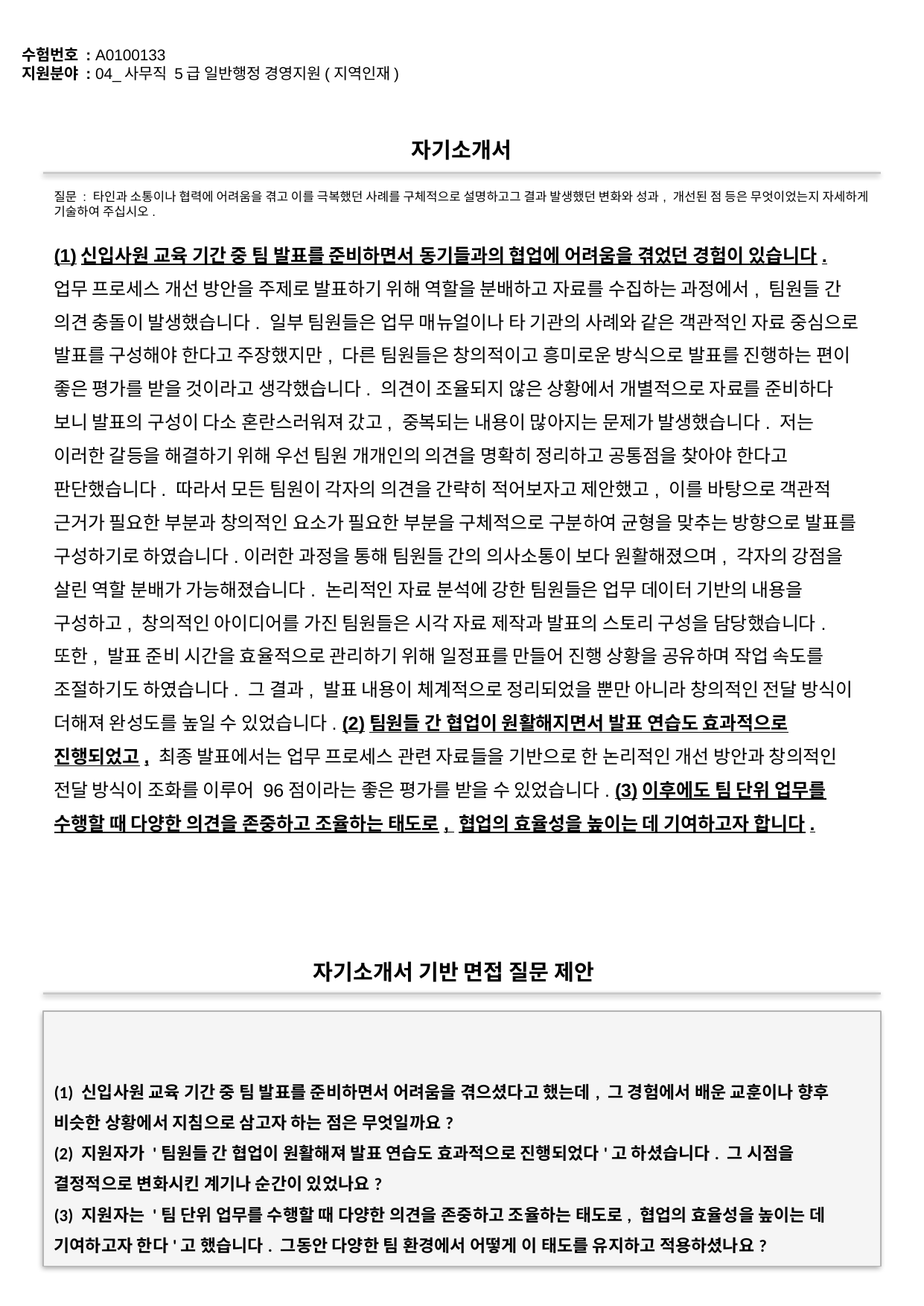

수험번호 : A0100133
지원분야 : 04_사무직 5급 일반행정 경영지원(지역인재)
#

자기소개서

질문 : 타인과 소통이나 협력에 어려움을 겪고 이를 극복했던 사례를 구체적으로 설명하고그 결과 발생했던 변화와 성과, 개선된 점 등은 무엇이었는지 자세하게 기술하여 주십시오.

(1)신입사원 교육 기간 중 팀 발표를 준비하면서 동기들과의 협업에 어려움을 겪었던 경험이 있습니다. 업무 프로세스 개선 방안을 주제로 발표하기 위해 역할을 분배하고 자료를 수집하는 과정에서, 팀원들 간 의견 충돌이 발생했습니다. 일부 팀원들은 업무 매뉴얼이나 타 기관의 사례와 같은 객관적인 자료 중심으로 발표를 구성해야 한다고 주장했지만, 다른 팀원들은 창의적이고 흥미로운 방식으로 발표를 진행하는 편이 좋은 평가를 받을 것이라고 생각했습니다. 의견이 조율되지 않은 상황에서 개별적으로 자료를 준비하다 보니 발표의 구성이 다소 혼란스러워져 갔고, 중복되는 내용이 많아지는 문제가 발생했습니다. 저는 이러한 갈등을 해결하기 위해 우선 팀원 개개인의 의견을 명확히 정리하고 공통점을 찾아야 한다고 판단했습니다. 따라서 모든 팀원이 각자의 의견을 간략히 적어보자고 제안했고, 이를 바탕으로 객관적 근거가 필요한 부분과 창의적인 요소가 필요한 부분을 구체적으로 구분하여 균형을 맞추는 방향으로 발표를 구성하기로 하였습니다.이러한 과정을 통해 팀원들 간의 의사소통이 보다 원활해졌으며, 각자의 강점을 살린 역할 분배가 가능해졌습니다. 논리적인 자료 분석에 강한 팀원들은 업무 데이터 기반의 내용을 구성하고, 창의적인 아이디어를 가진 팀원들은 시각 자료 제작과 발표의 스토리 구성을 담당했습니다. 또한, 발표 준비 시간을 효율적으로 관리하기 위해 일정표를 만들어 진행 상황을 공유하며 작업 속도를 조절하기도 하였습니다. 그 결과, 발표 내용이 체계적으로 정리되었을 뿐만 아니라 창의적인 전달 방식이 더해져 완성도를 높일 수 있었습니다. (2)팀원들 간 협업이 원활해지면서 발표 연습도 효과적으로 진행되었고, 최종 발표에서는 업무 프로세스 관련 자료들을 기반으로 한 논리적인 개선 방안과 창의적인 전달 방식이 조화를 이루어 96점이라는 좋은 평가를 받을 수 있었습니다. (3)이후에도 팀 단위 업무를 수행할 때 다양한 의견을 존중하고 조율하는 태도로, 협업의 효율성을 높이는 데 기여하고자 합니다.

자기소개서 기반 면접 질문 제안

(1) 신입사원 교육 기간 중 팀 발표를 준비하면서 어려움을 겪으셨다고 했는데, 그 경험에서 배운 교훈이나 향후 비슷한 상황에서 지침으로 삼고자 하는 점은 무엇일까요?
(2) 지원자가 '팀원들 간 협업이 원활해져 발표 연습도 효과적으로 진행되었다'고 하셨습니다. 그 시점을 결정적으로 변화시킨 계기나 순간이 있었나요?
(3) 지원자는 '팀 단위 업무를 수행할 때 다양한 의견을 존중하고 조율하는 태도로, 협업의 효율성을 높이는 데 기여하고자 한다'고 했습니다. 그동안 다양한 팀 환경에서 어떻게 이 태도를 유지하고 적용하셨나요?